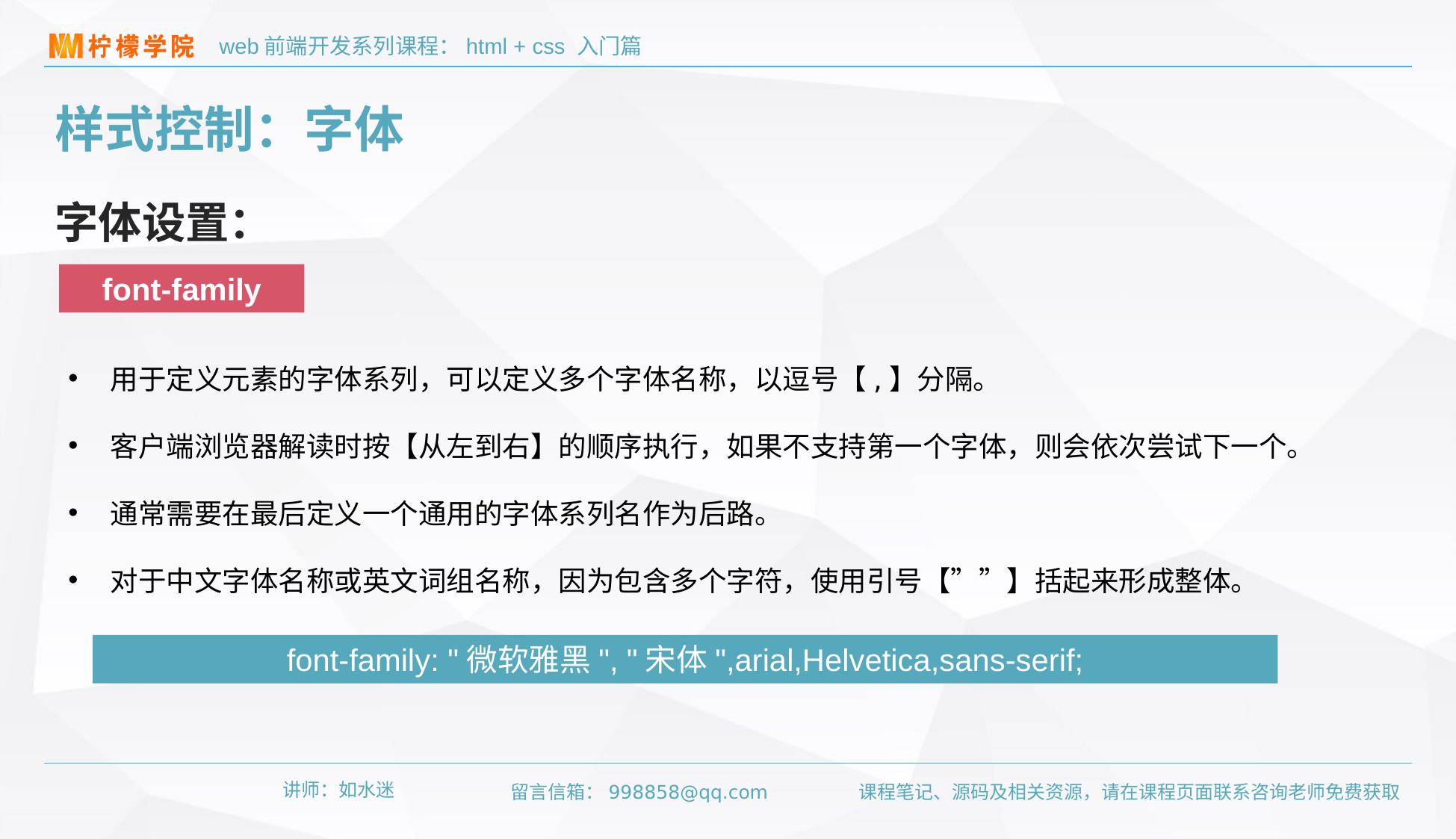

样式控制：字体
字体设置：
font-family
用于定义元素的字体系列，可以定义多个字体名称，以逗号【,】分隔。
客户端浏览器解读时按【从左到右】的顺序执行，如果不支持第一个字体，则会依次尝试下一个。
通常需要在最后定义一个通用的字体系列名作为后路。
对于中文字体名称或英文词组名称，因为包含多个字符，使用引号【””】括起来形成整体。
font-family: "微软雅黑", "宋体",arial,Helvetica,sans-serif;